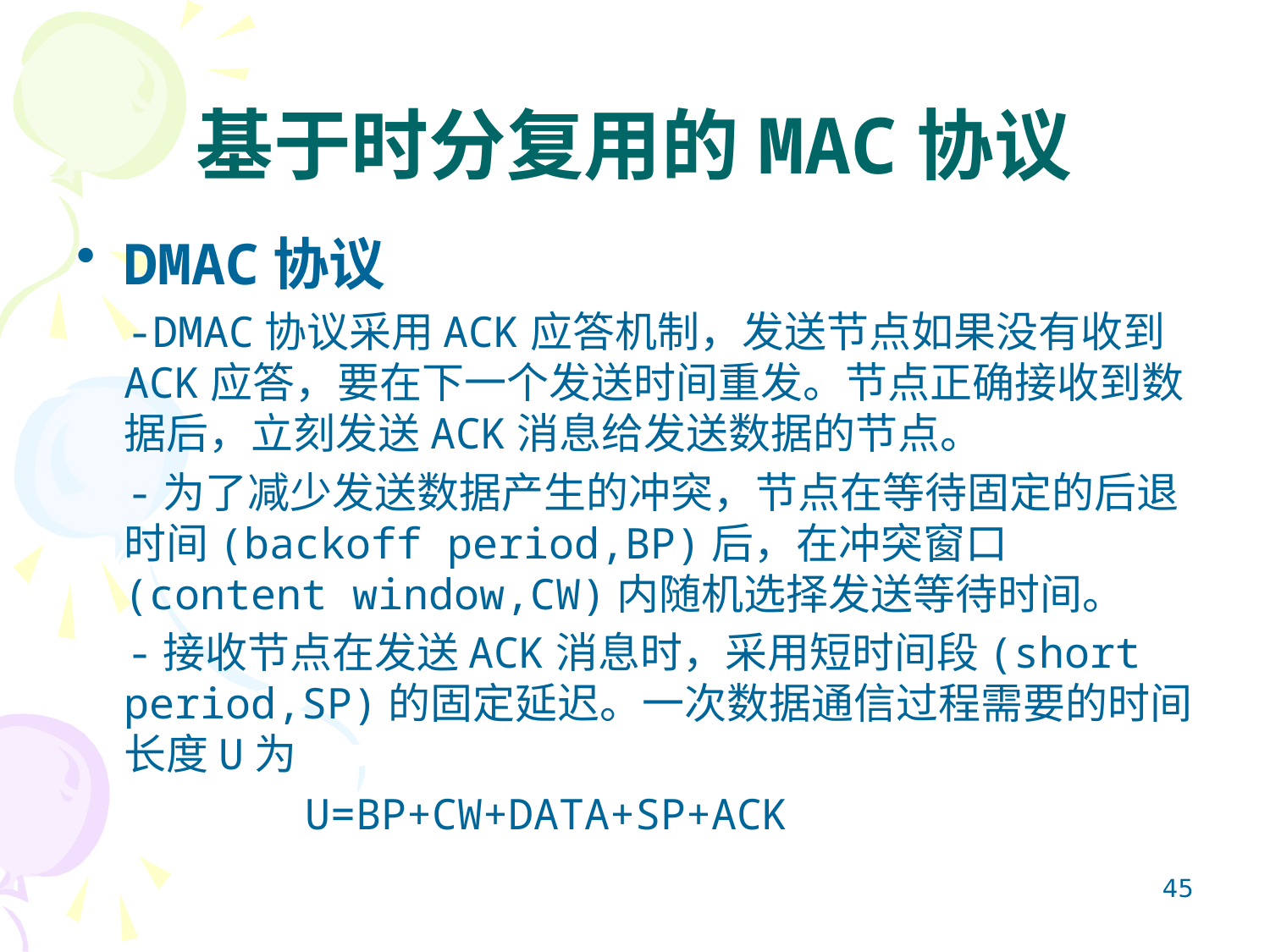

# 基于时分复用的MAC协议
DMAC协议
  -DMAC协议采用ACK应答机制，发送节点如果没有收到ACK应答，要在下一个发送时间重发。节点正确接收到数据后，立刻发送ACK消息给发送数据的节点。
  -为了减少发送数据产生的冲突，节点在等待固定的后退时间(backoff period,BP)后，在冲突窗口(content window,CW)内随机选择发送等待时间。
  -接收节点在发送ACK消息时，采用短时间段(short period,SP)的固定延迟。一次数据通信过程需要的时间长度U为
         U=BP+CW+DATA+SP+ACK

45